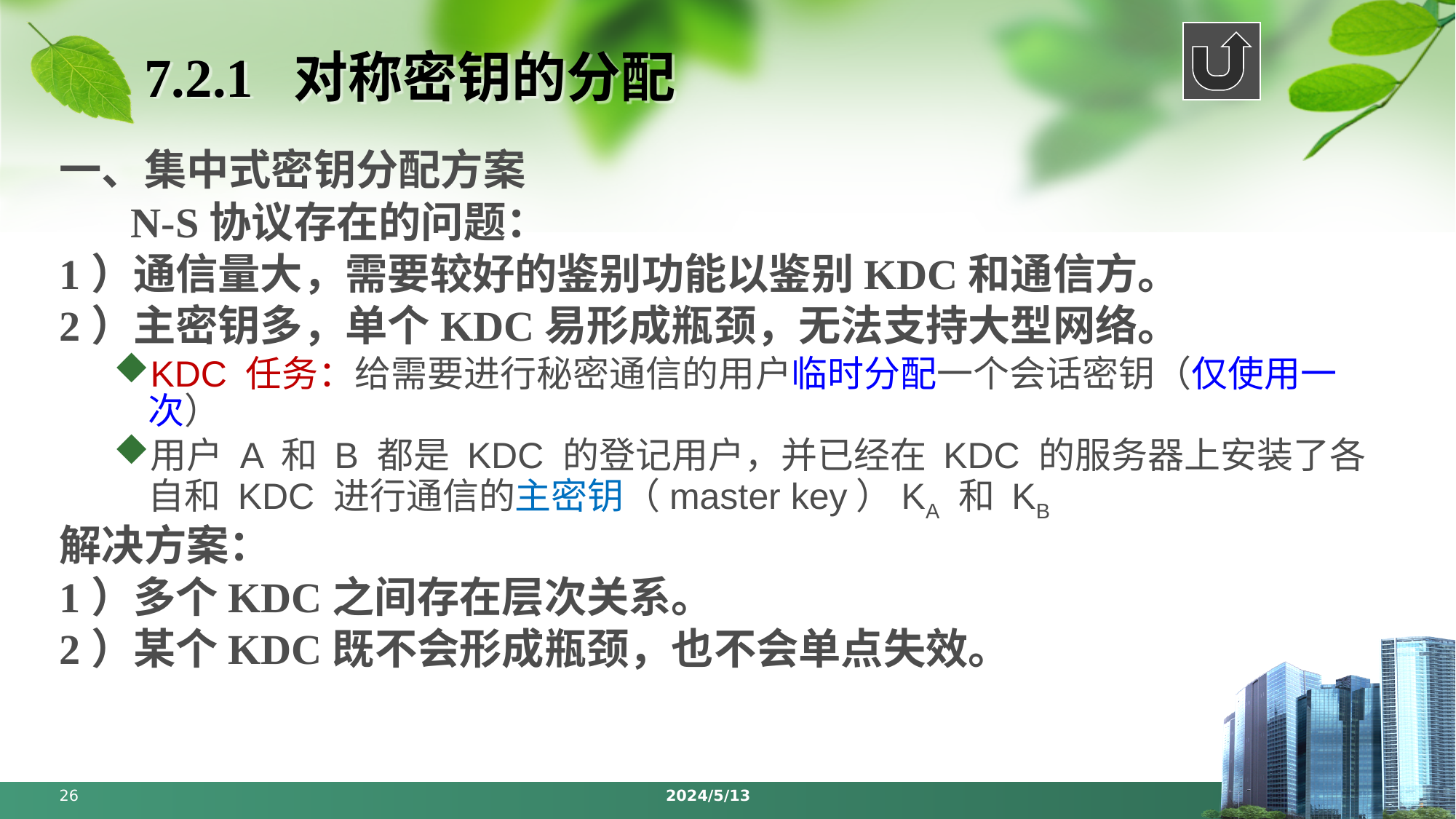

# 7.2.1  对称密钥的分配
一、集中式密钥分配方案
       N-S协议存在的问题：
1）通信量大，需要较好的鉴别功能以鉴别KDC和通信方。
2）主密钥多，单个KDC易形成瓶颈，无法支持大型网络。
KDC 任务：给需要进行秘密通信的用户临时分配一个会话密钥（仅使用一次）
用户 A 和 B 都是 KDC 的登记用户，并已经在 KDC 的服务器上安装了各自和 KDC 进行通信的主密钥（master key）KA 和 KB
解决方案：
1）多个KDC之间存在层次关系。
2）某个KDC既不会形成瓶颈，也不会单点失效。
26
2024/5/13